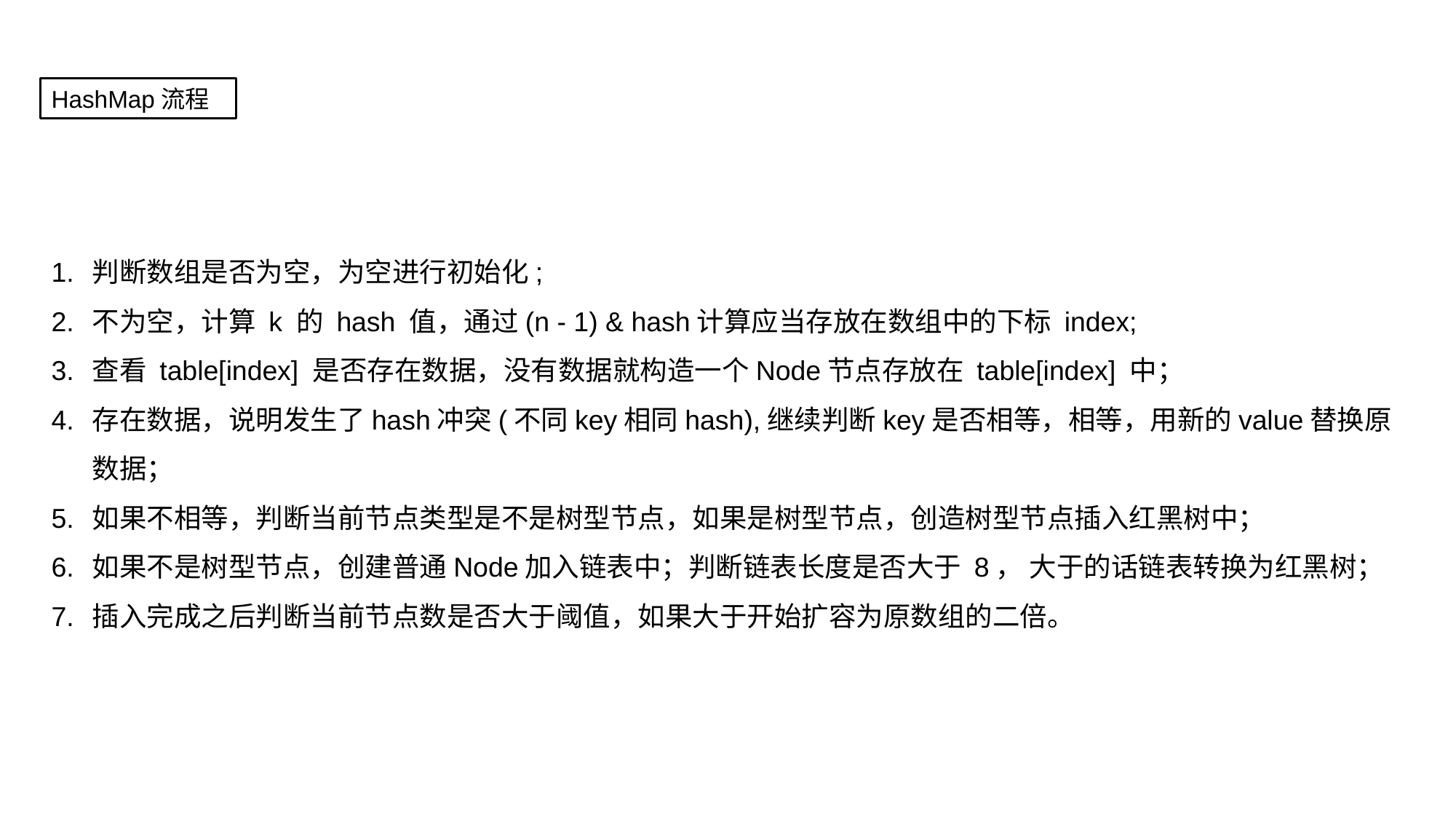

HashMap流程
判断数组是否为空，为空进行初始化;
不为空，计算 k 的 hash 值，通过(n - 1) & hash计算应当存放在数组中的下标 index;
查看 table[index] 是否存在数据，没有数据就构造一个Node节点存放在 table[index] 中；
存在数据，说明发生了hash冲突(不同key相同hash),继续判断key是否相等，相等，用新的value替换原数据；
如果不相等，判断当前节点类型是不是树型节点，如果是树型节点，创造树型节点插入红黑树中；
如果不是树型节点，创建普通Node加入链表中；判断链表长度是否大于 8， 大于的话链表转换为红黑树；
插入完成之后判断当前节点数是否大于阈值，如果大于开始扩容为原数组的二倍。